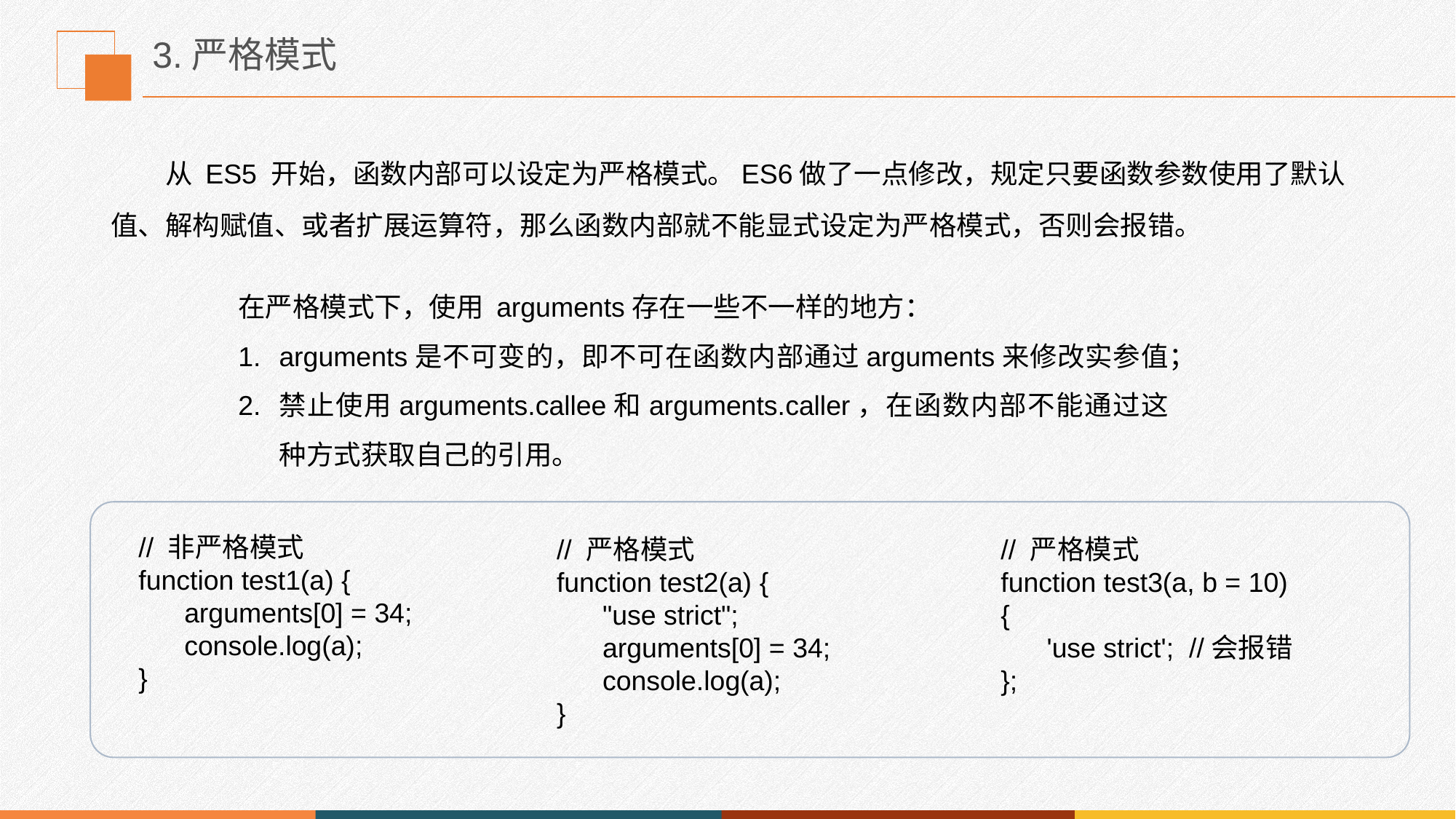

# 3.严格模式
从 ES5 开始，函数内部可以设定为严格模式。ES6做了一点修改，规定只要函数参数使用了默认值、解构赋值、或者扩展运算符，那么函数内部就不能显式设定为严格模式，否则会报错。
在严格模式下，使用 arguments存在一些不一样的地方：
arguments是不可变的，即不可在函数内部通过arguments来修改实参值；
禁止使用arguments.callee和arguments.caller，在函数内部不能通过这种方式获取自己的引用。

// 非严格模式
function test1(a) {
      arguments[0] = 34;
      console.log(a);
}

// 严格模式
function test2(a) {
      "use strict";
      arguments[0] = 34;
      console.log(a);
}
// 严格模式
function test3(a, b = 10) {
      'use strict';  //会报错
};